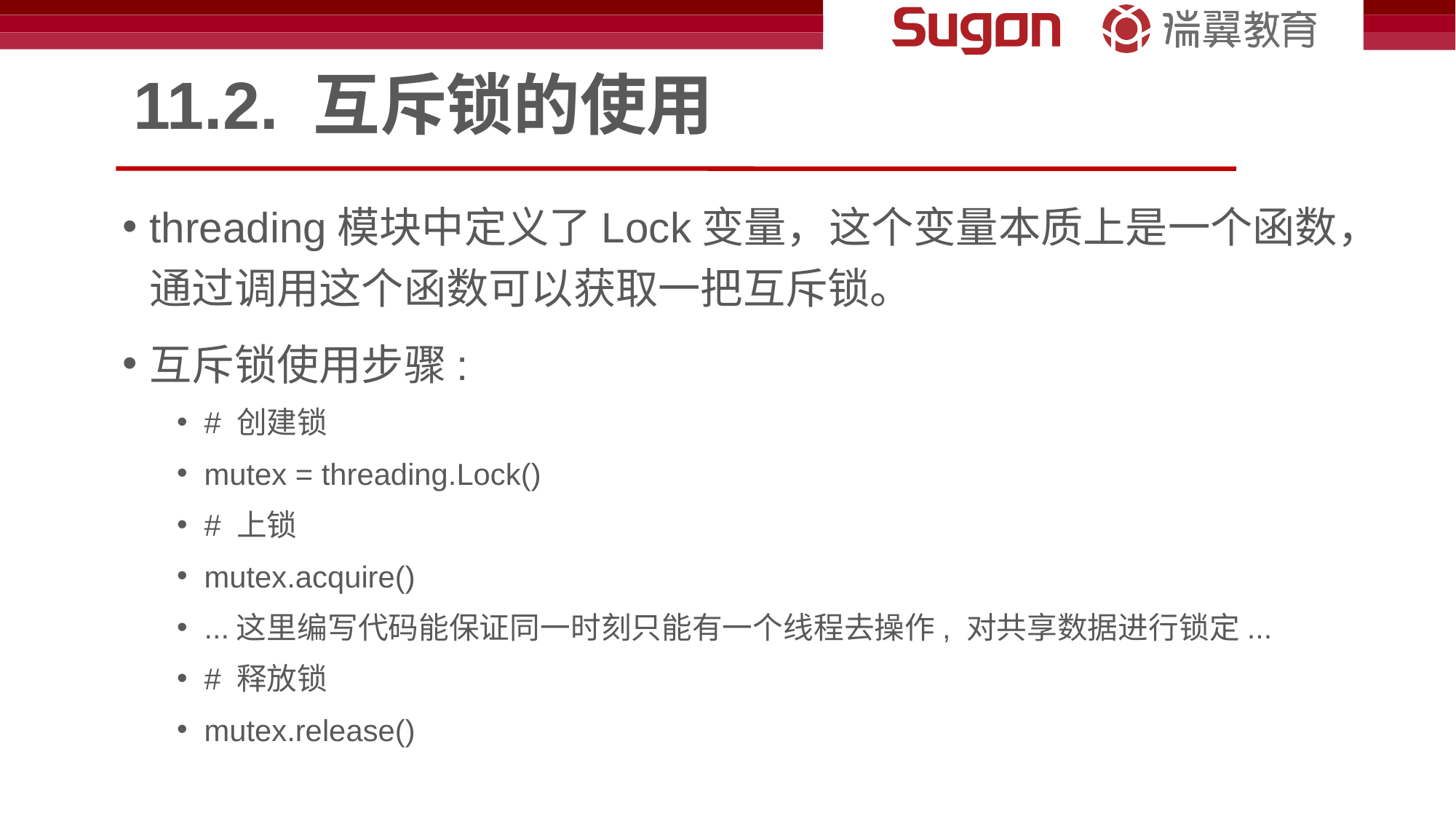

# 11.2. 互斥锁的使用
threading模块中定义了Lock变量，这个变量本质上是一个函数，通过调用这个函数可以获取一把互斥锁。
互斥锁使用步骤:
# 创建锁
mutex = threading.Lock()
# 上锁
mutex.acquire()
...这里编写代码能保证同一时刻只能有一个线程去操作, 对共享数据进行锁定...
# 释放锁
mutex.release()